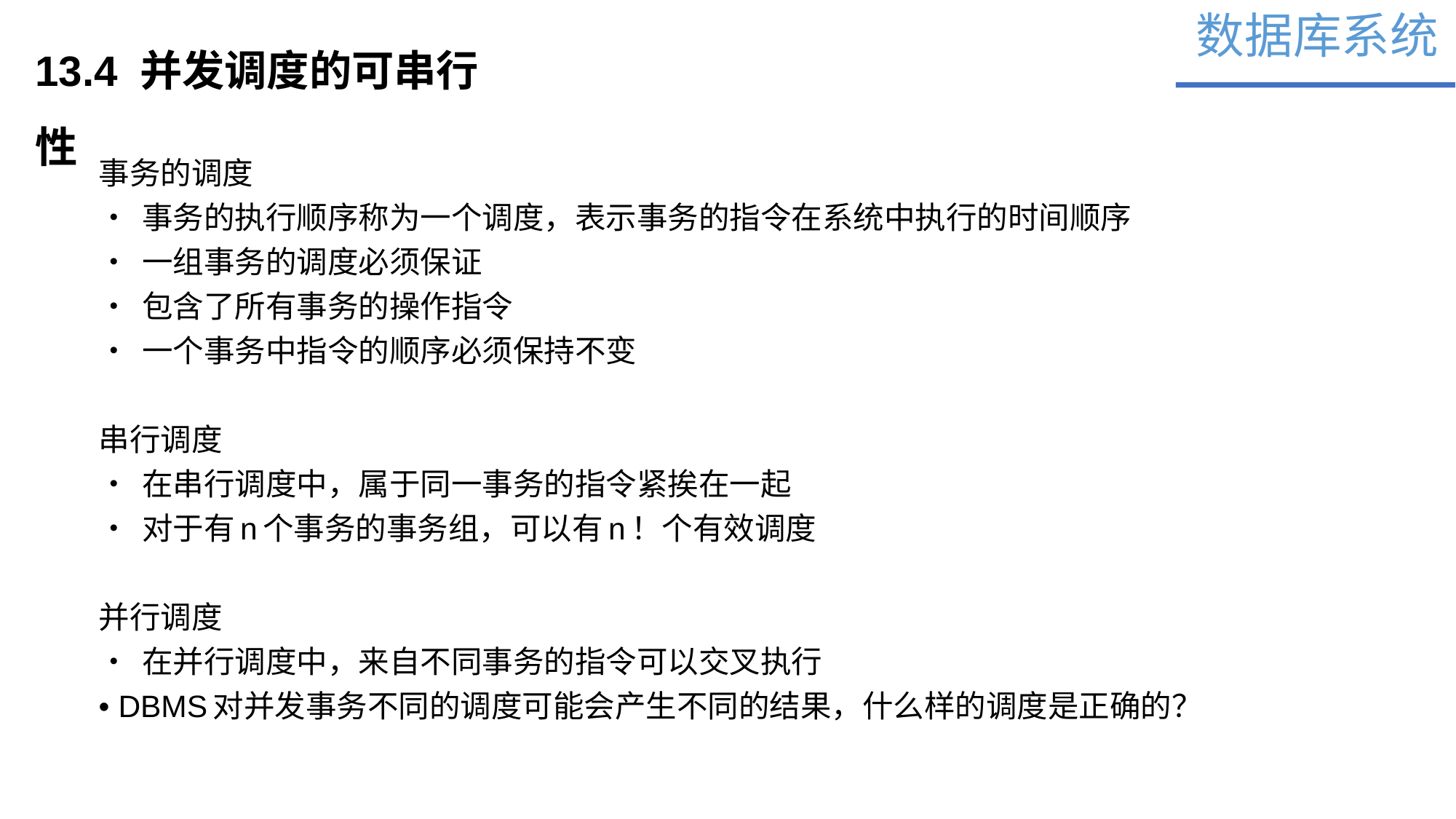

数据库系统
13.4 并发调度的可串行性

事务的调度
• 事务的执行顺序称为一个调度，表示事务的指令在系统中执行的时间顺序
• 一组事务的调度必须保证
• 包含了所有事务的操作指令
• 一个事务中指令的顺序必须保持不变

串行调度
• 在串行调度中，属于同一事务的指令紧挨在一起
• 对于有n个事务的事务组，可以有n！个有效调度

并行调度
• 在并行调度中，来自不同事务的指令可以交叉执行
• DBMS对并发事务不同的调度可能会产生不同的结果，什么样的调度是正确的？